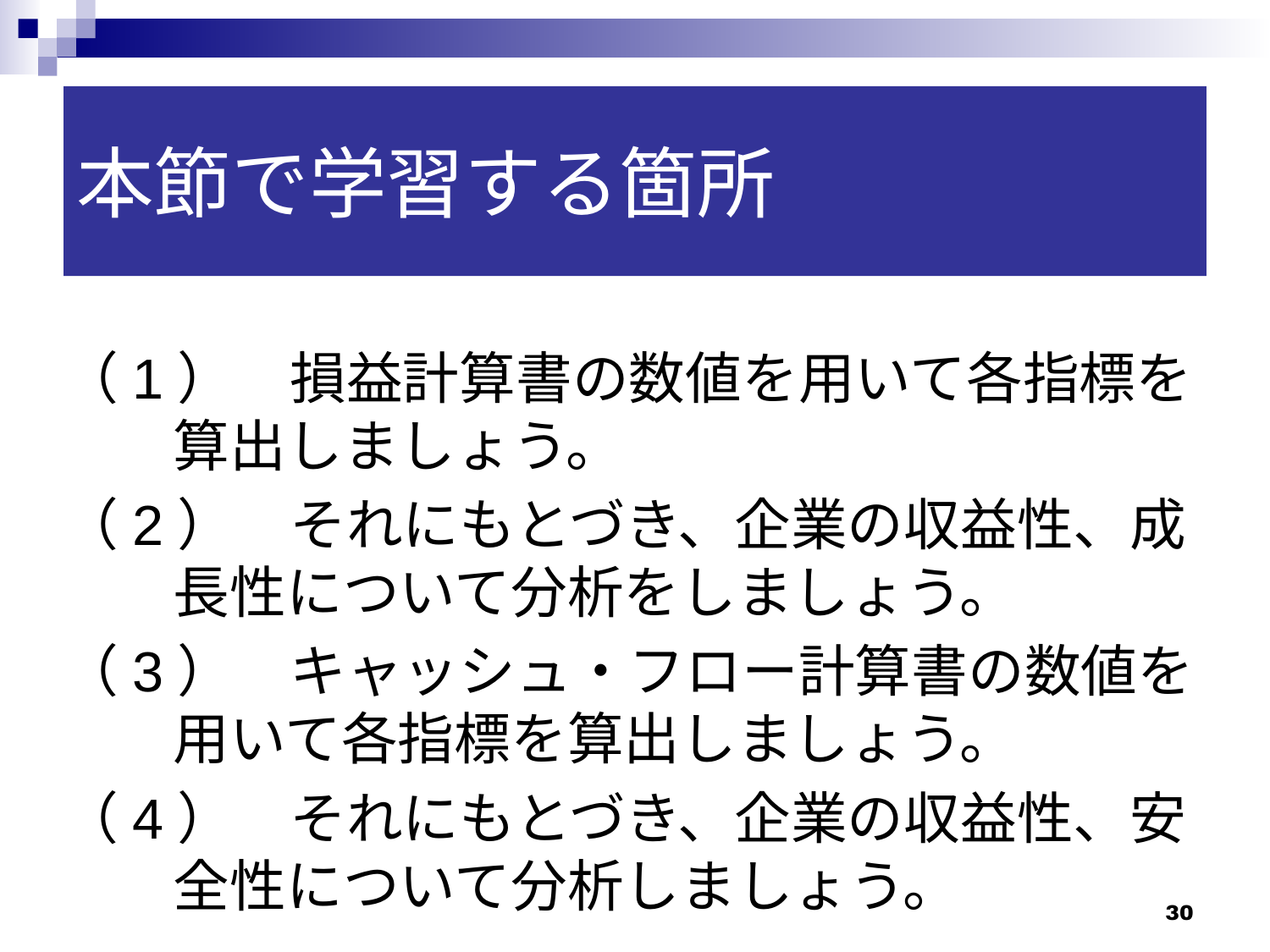

# 本節で学習する箇所
（1）　損益計算書の数値を用いて各指標を算出しましょう。
（2）　それにもとづき、企業の収益性、成長性について分析をしましょう。
（3）　キャッシュ・フロー計算書の数値を用いて各指標を算出しましょう。
（4）　それにもとづき、企業の収益性、安全性について分析しましょう。
30